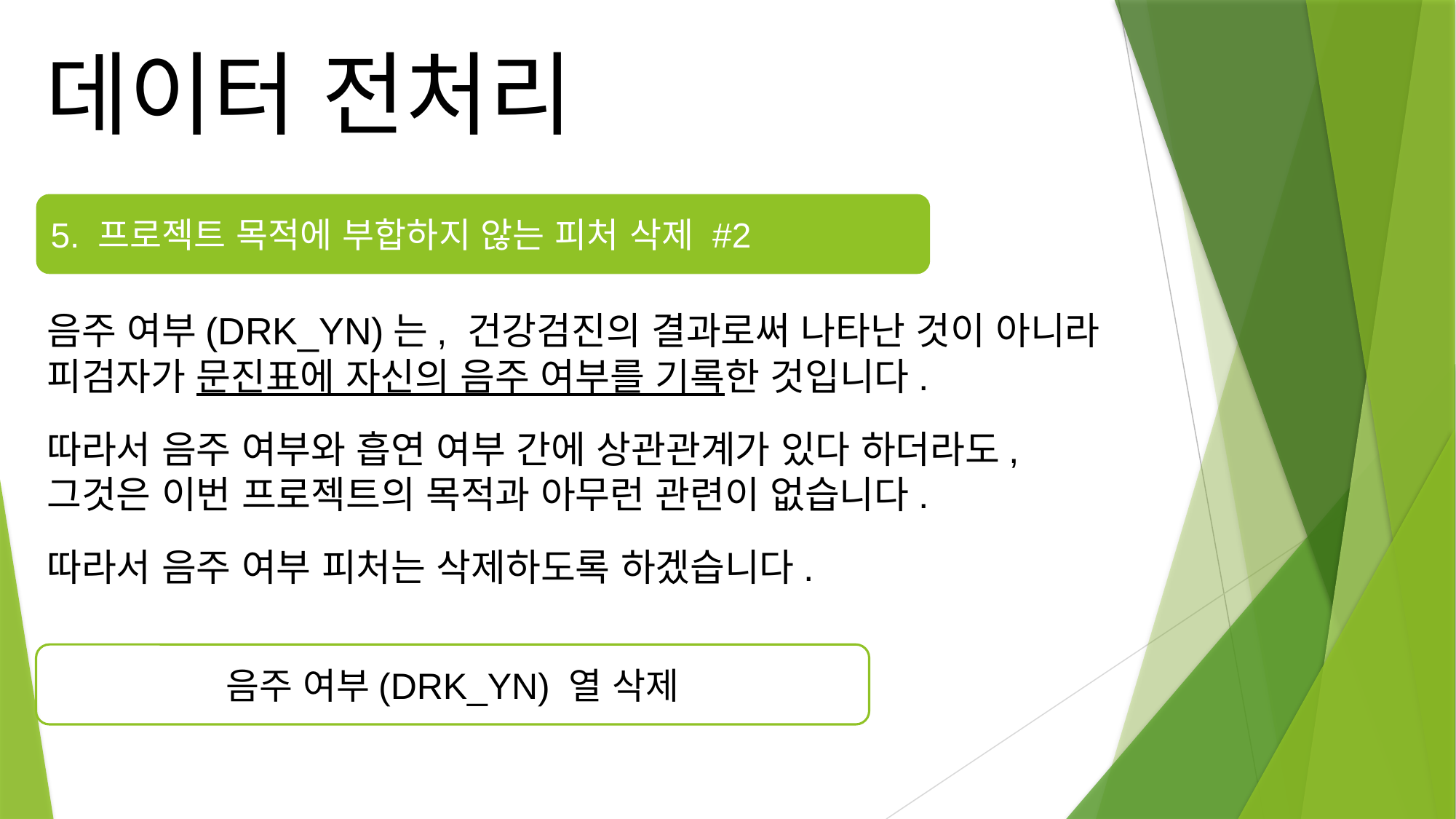

데이터 전처리

음주 여부(DRK_YN)는, 건강검진의 결과로써 나타난 것이 아니라
피검자가 문진표에 자신의 음주 여부를 기록한 것입니다.

따라서 음주 여부와 흡연 여부 간에 상관관계가 있다 하더라도,
그것은 이번 프로젝트의 목적과 아무런 관련이 없습니다.

따라서 음주 여부 피처는 삭제하도록 하겠습니다.

5. 프로젝트 목적에 부합하지 않는 피처 삭제 #2
음주 여부(DRK_YN) 열 삭제